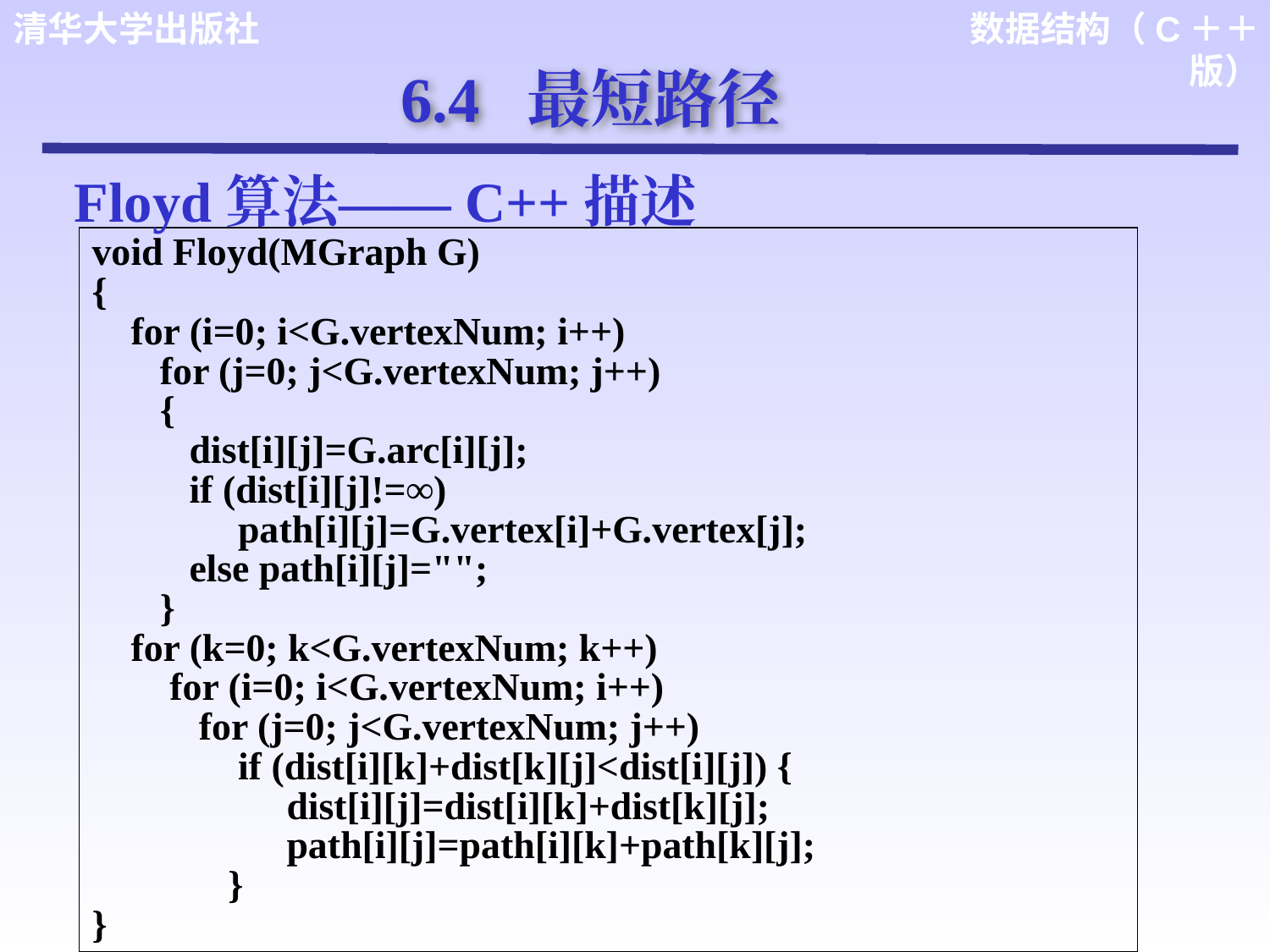

6.4  最短路径
Floyd算法——C++描述
void Floyd(MGraph G)
{
    for (i=0; i<G.vertexNum; i++)
       for (j=0; j<G.vertexNum; j++)
       {
          dist[i][j]=G.arc[i][j];
          if (dist[i][j]!=∞)
               path[i][j]=G.vertex[i]+G.vertex[j];
          else path[i][j]="";
       }
    for (k=0; k<G.vertexNum; k++)
        for (i=0; i<G.vertexNum; i++)
           for (j=0; j<G.vertexNum; j++)
               if (dist[i][k]+dist[k][j]<dist[i][j]) {
                    dist[i][j]=dist[i][k]+dist[k][j];
                    path[i][j]=path[i][k]+path[k][j];
              }
}